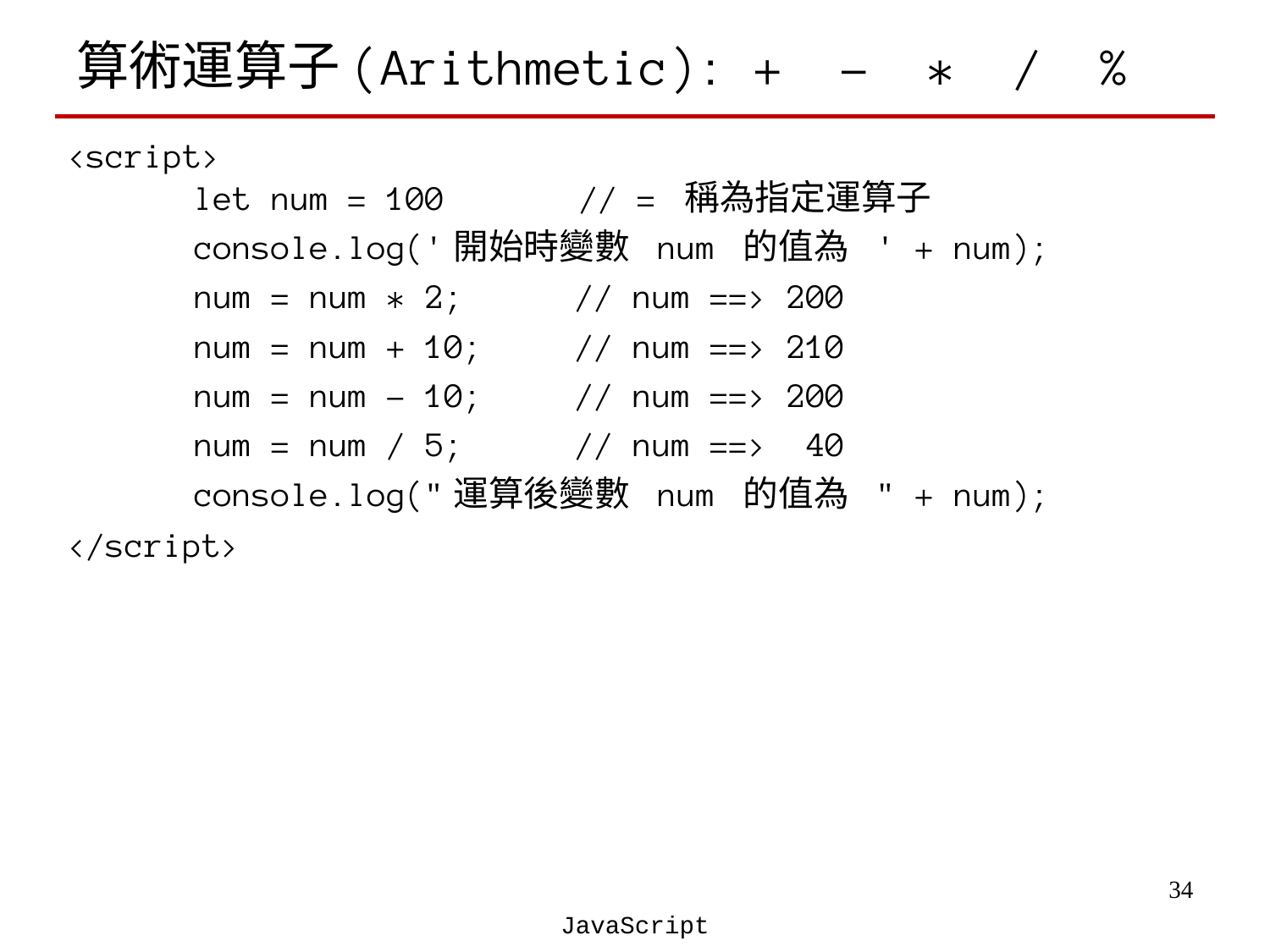

# 算術運算子(Arithmetic): +  -  *  /  %
<script>
      	let num = 100       // = 稱為指定運算子
      	console.log('開始時變數 num 的值為 ' + num);
      	num = num * 2; 	// num ==> 200
      	num = num + 10; 	// num ==> 210
      	num = num - 10; 	// num ==> 200
      	num = num / 5; 	// num ==>  40
      	console.log("運算後變數 num 的值為 " + num);
</script>

34
JavaScript